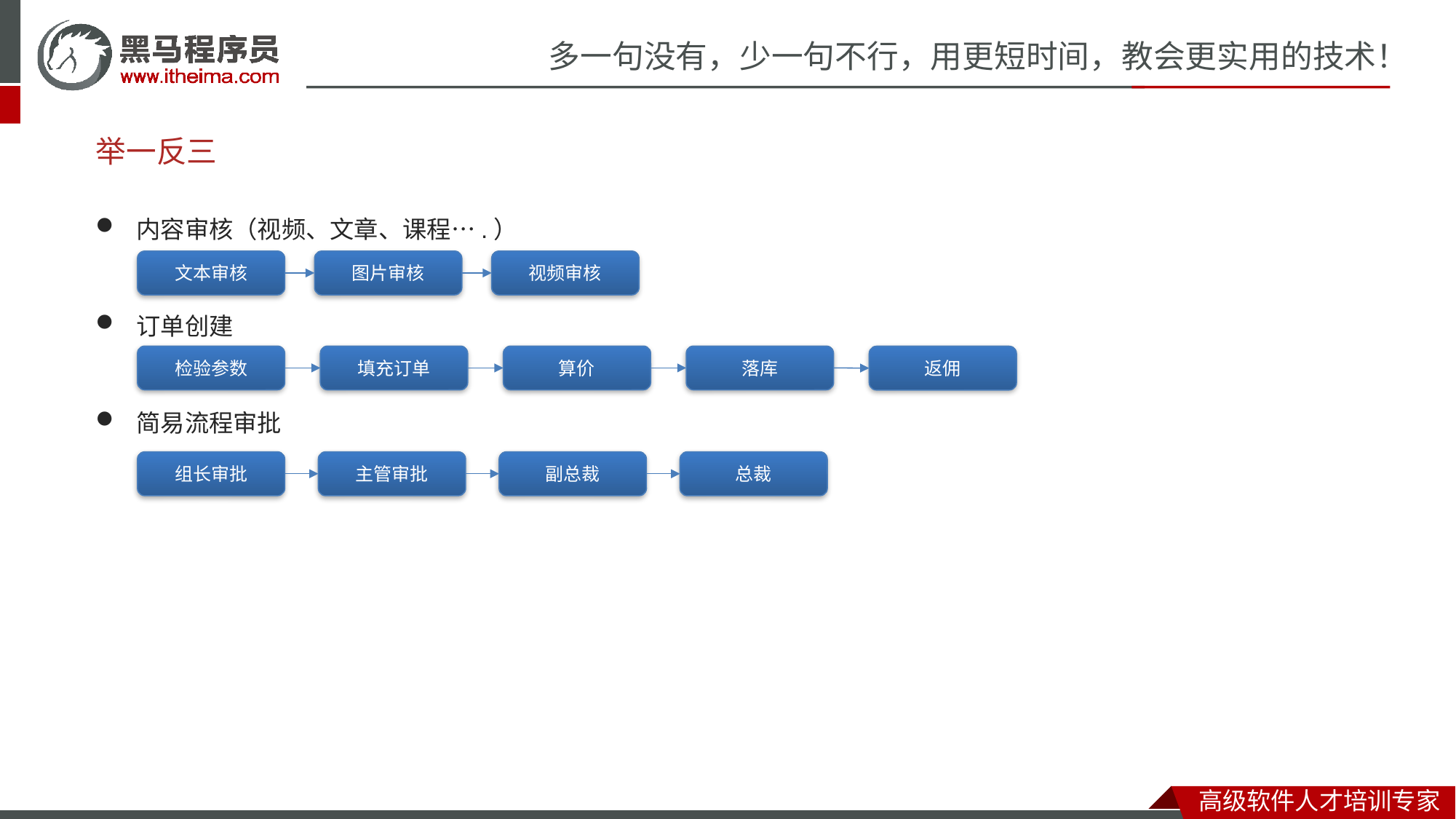

# 举一反三
内容审核（视频、文章、课程….）

订单创建

简易流程审批

文本审核
图片审核
视频审核
检验参数
填充订单
算价
落库
返佣
组长审批
主管审批
副总裁
总裁